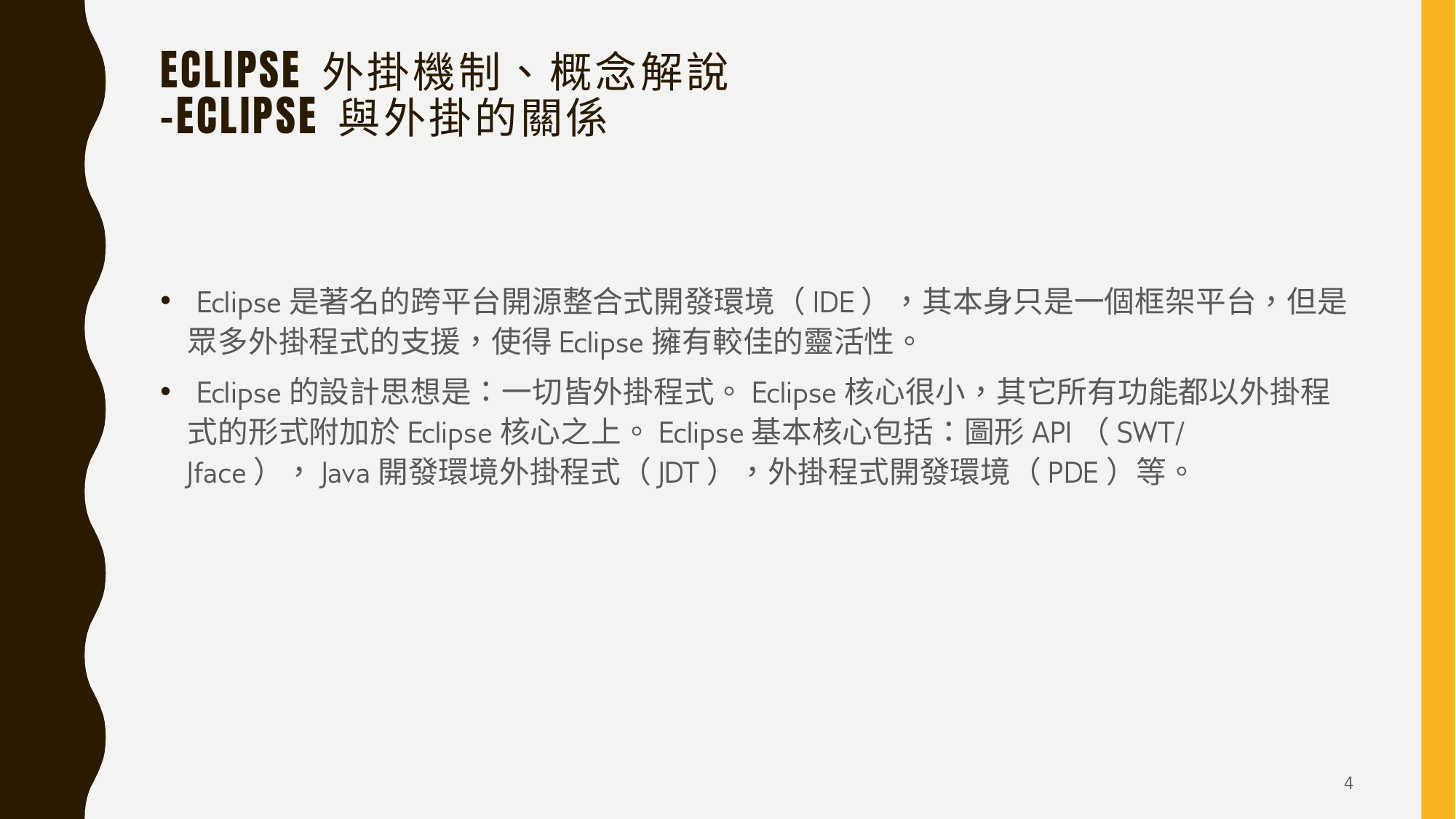

# Eclipse 外掛機制、概念解說 -Eclipse 與外掛的關係
 Eclipse是著名的跨平台開源整合式開發環境（IDE），其本身只是一個框架平台，但是眾多外掛程式的支援，使得Eclipse擁有較佳的靈活性。
 Eclipse的設計思想是：一切皆外掛程式。Eclipse核心很小，其它所有功能都以外掛程式的形式附加於Eclipse核心之上。Eclipse基本核心包括：圖形API（SWT/Jface），Java開發環境外掛程式（JDT），外掛程式開發環境（PDE）等。
4